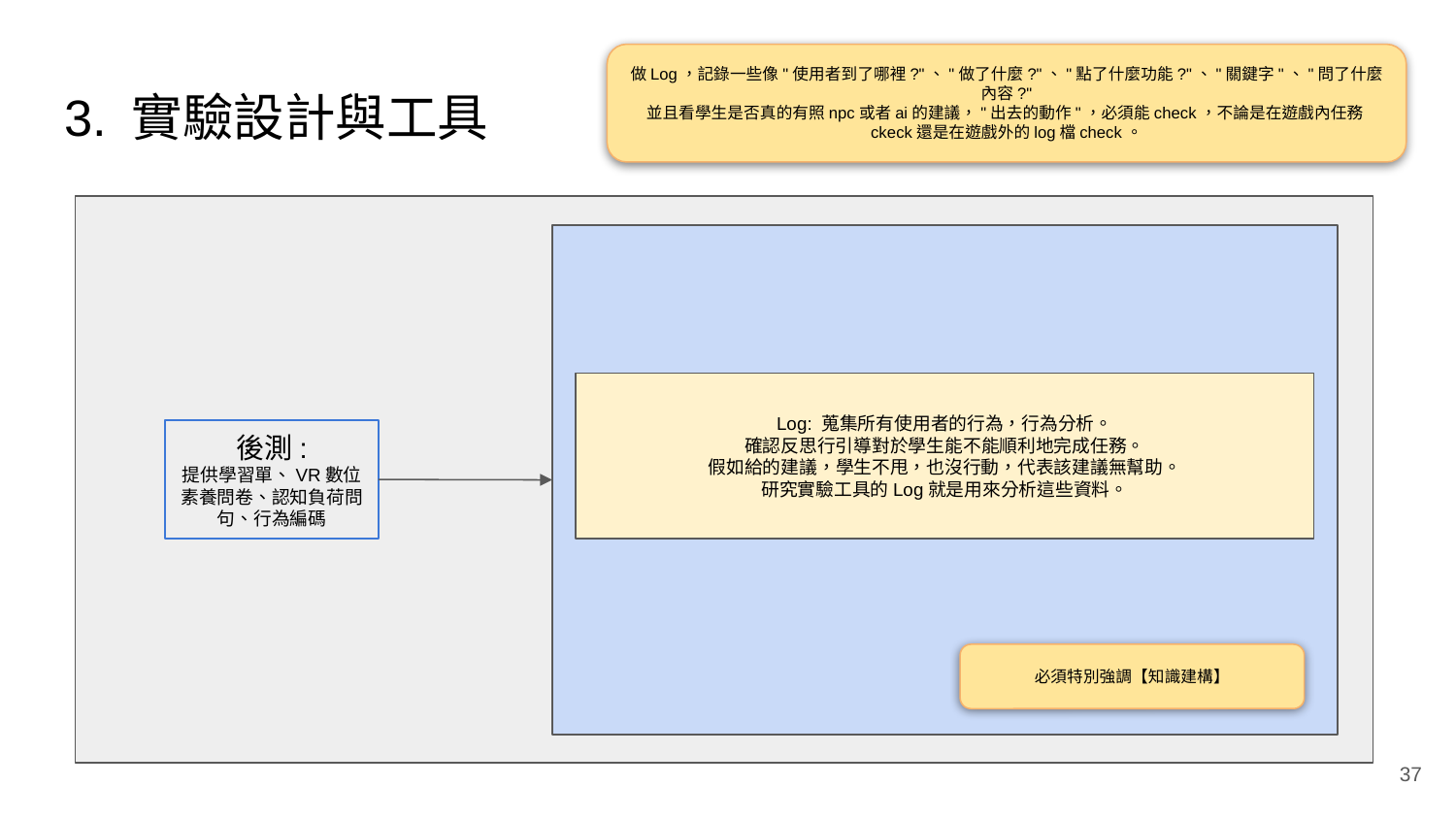

做Log，記錄一些像"使用者到了哪裡?"、"做了什麼?"、"點了什麼功能?"、"關鍵字"、"問了什麼內容?"
並且看學生是否真的有照npc或者ai的建議，"出去的動作"，必須能check，不論是在遊戲內任務ckeck還是在遊戲外的log檔check。
# 3. 實驗設計與工具

Log: 蒐集所有使用者的行為，行為分析。
確認反思行引導對於學生能不能順利地完成任務。
假如給的建議，學生不甩，也沒行動，代表該建議無幫助。
研究實驗工具的Log就是用來分析這些資料。
後測:
提供學習單、VR數位素養問卷、認知負荷問句、行為編碼
必須特別強調【知識建構】
37